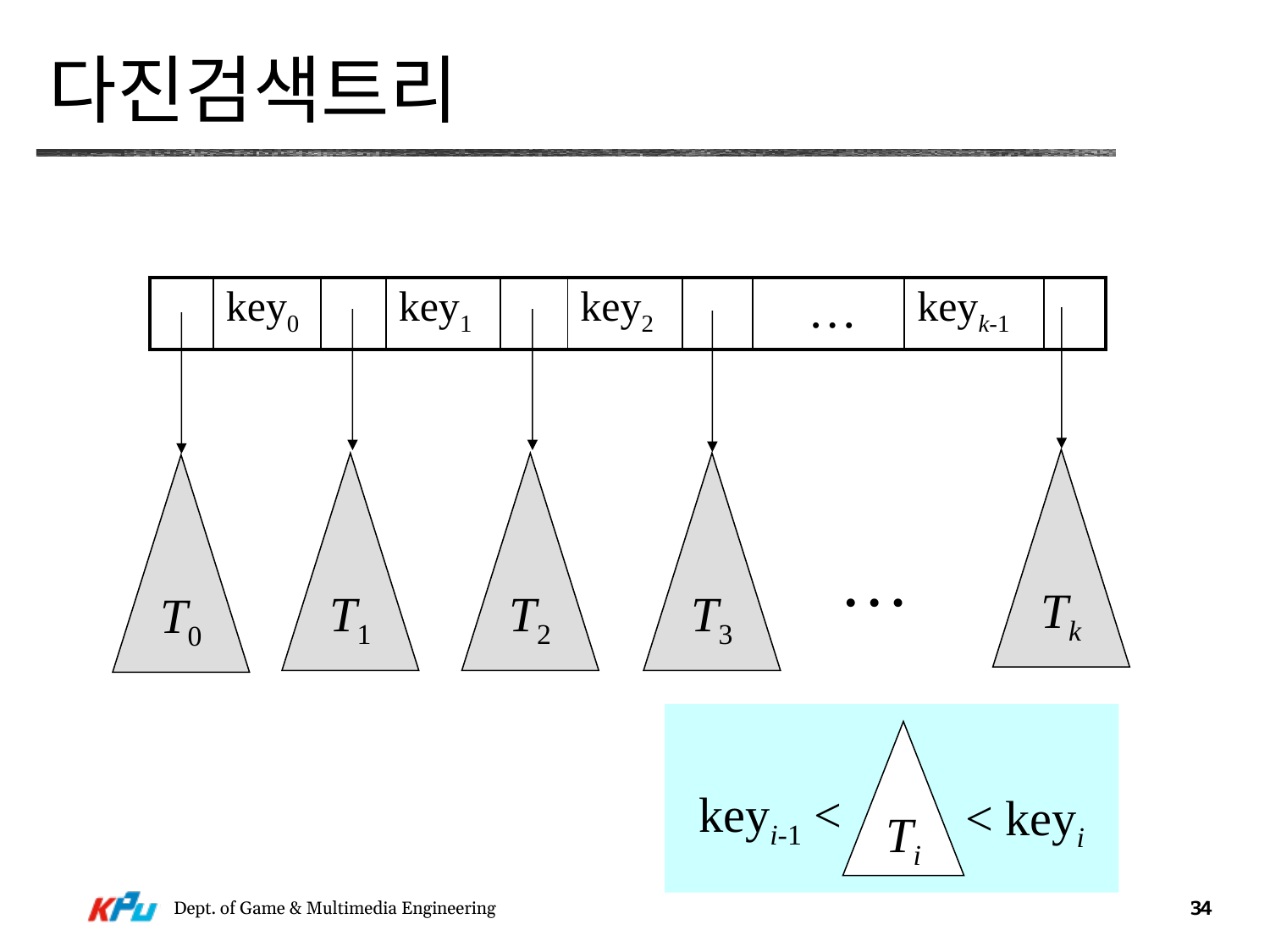

# 다진검색트리

|  | key0 |  | key1 |  | key2 |  | … | keyk-1 |  |
| --- | --- | --- | --- | --- | --- | --- | --- | --- | --- |

Tk
T1
T2
T3
T0
…

Ti
keyi-1 <
< keyi
Dept. of Game & Multimedia Engineering
34